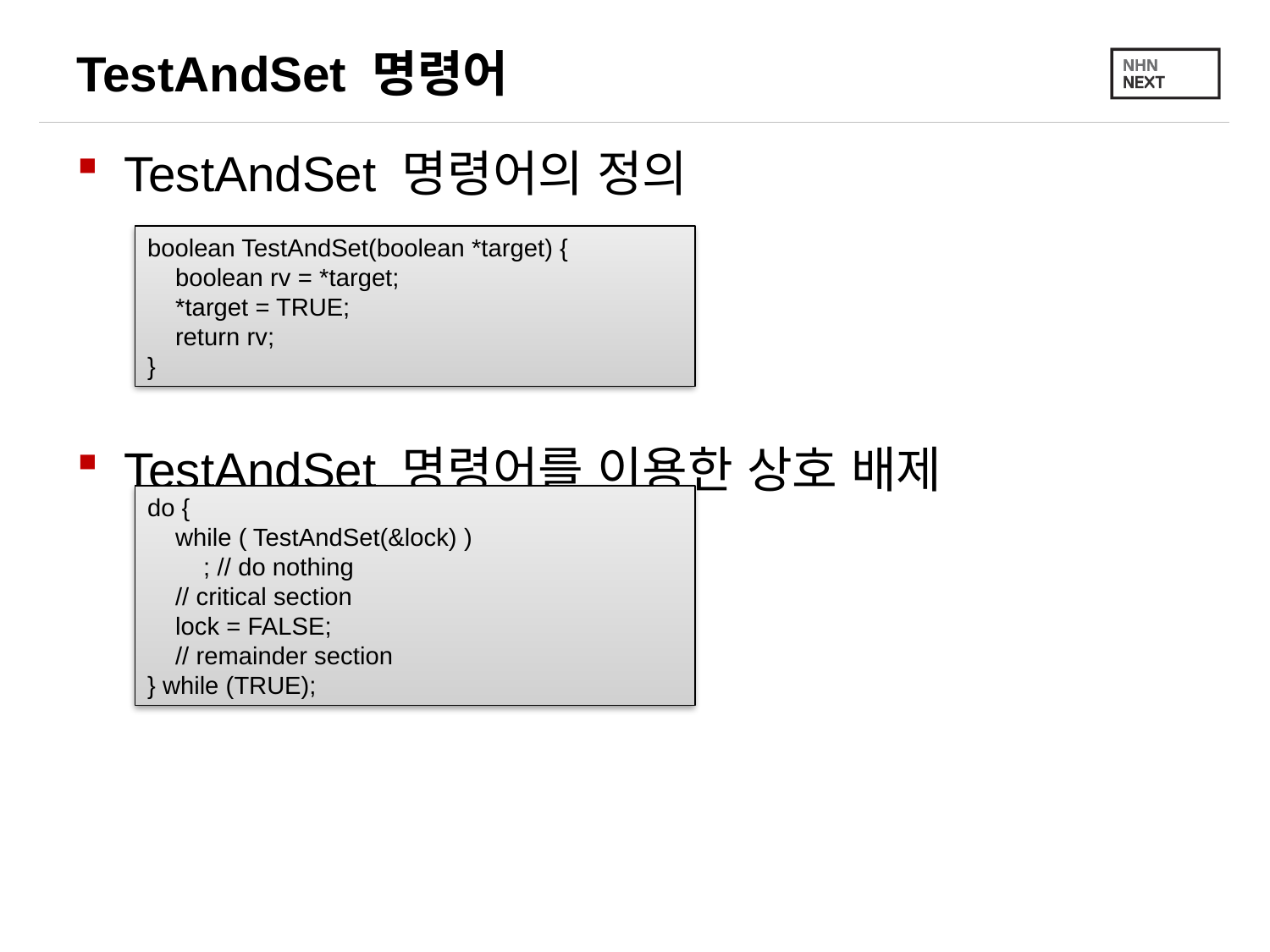

# TestAndSet 명령어
TestAndSet 명령어의 정의

TestAndSet 명령어를 이용한 상호 배제
boolean TestAndSet(boolean *target) {
    boolean rv = *target;
    *target = TRUE;
    return rv;
}
do {
    while ( TestAndSet(&lock) )
        ; // do nothing
    // critical section
    lock = FALSE;
    // remainder section
} while (TRUE);